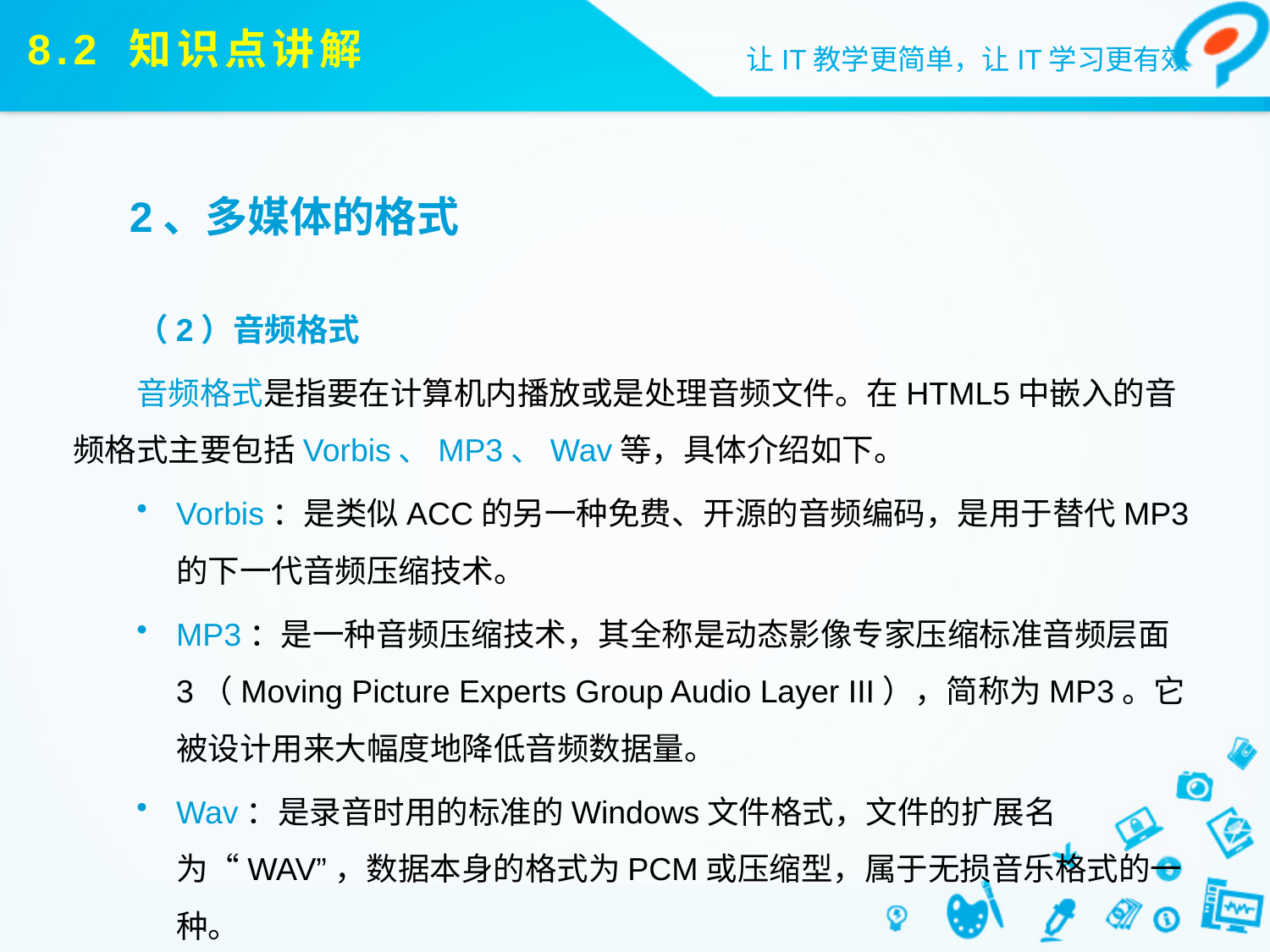

# 8.2 知识点讲解
2、多媒体的格式
（2）音频格式
音频格式是指要在计算机内播放或是处理音频文件。在HTML5中嵌入的音频格式主要包括Vorbis、MP3、Wav等，具体介绍如下。
Vorbis：是类似ACC的另一种免费、开源的音频编码，是用于替代MP3的下一代音频压缩技术。
MP3：是一种音频压缩技术，其全称是动态影像专家压缩标准音频层面3（Moving Picture Experts Group Audio Layer III），简称为MP3。它被设计用来大幅度地降低音频数据量。
Wav：是录音时用的标准的Windows文件格式，文件的扩展名为“WAV”，数据本身的格式为PCM或压缩型，属于无损音乐格式的一种。